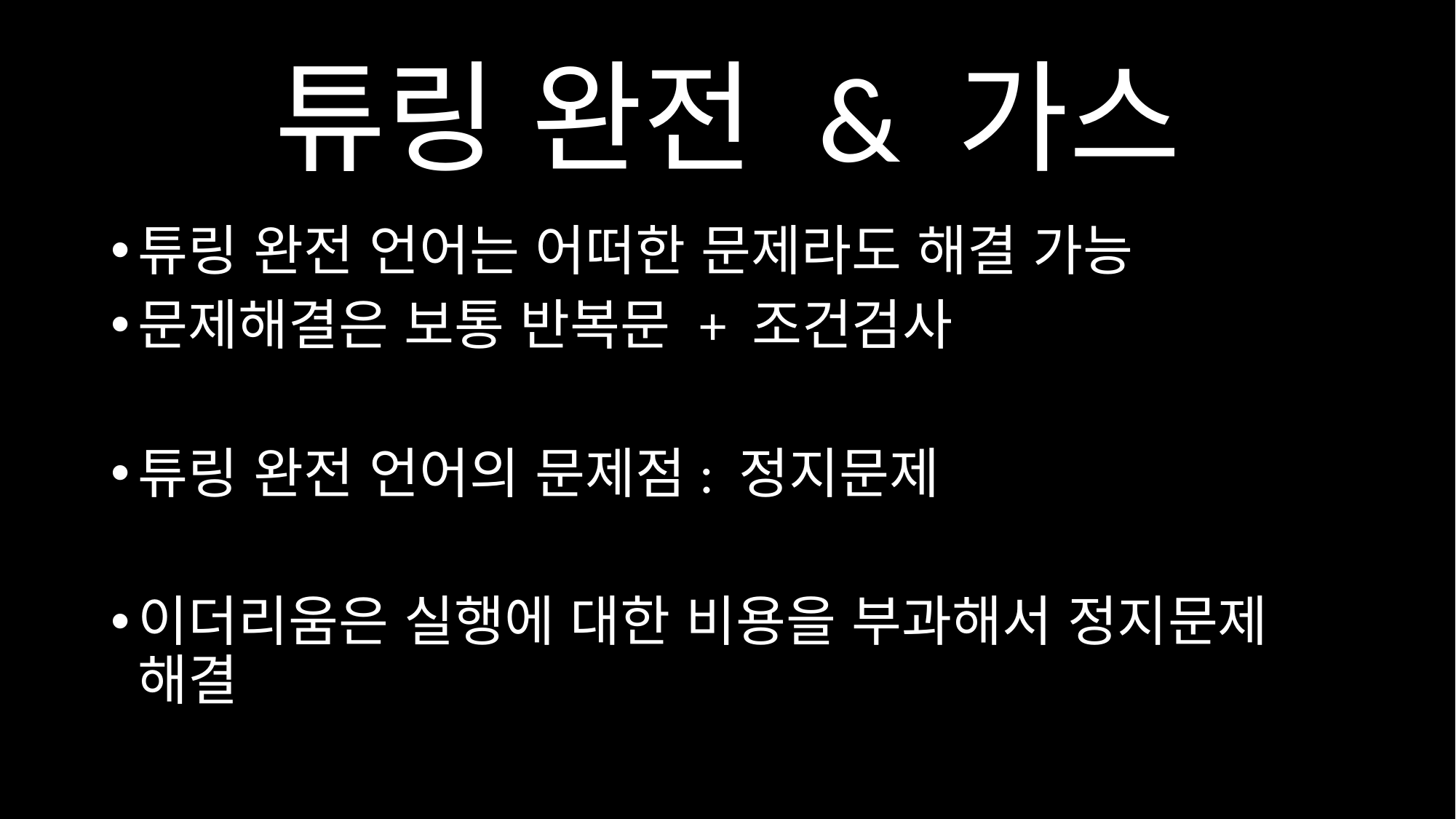

# 튜링 완전 & 가스
튜링 완전 언어는 어떠한 문제라도 해결 가능
문제해결은 보통 반복문 + 조건검사

튜링 완전 언어의 문제점: 정지문제

이더리움은 실행에 대한 비용을 부과해서 정지문제 해결